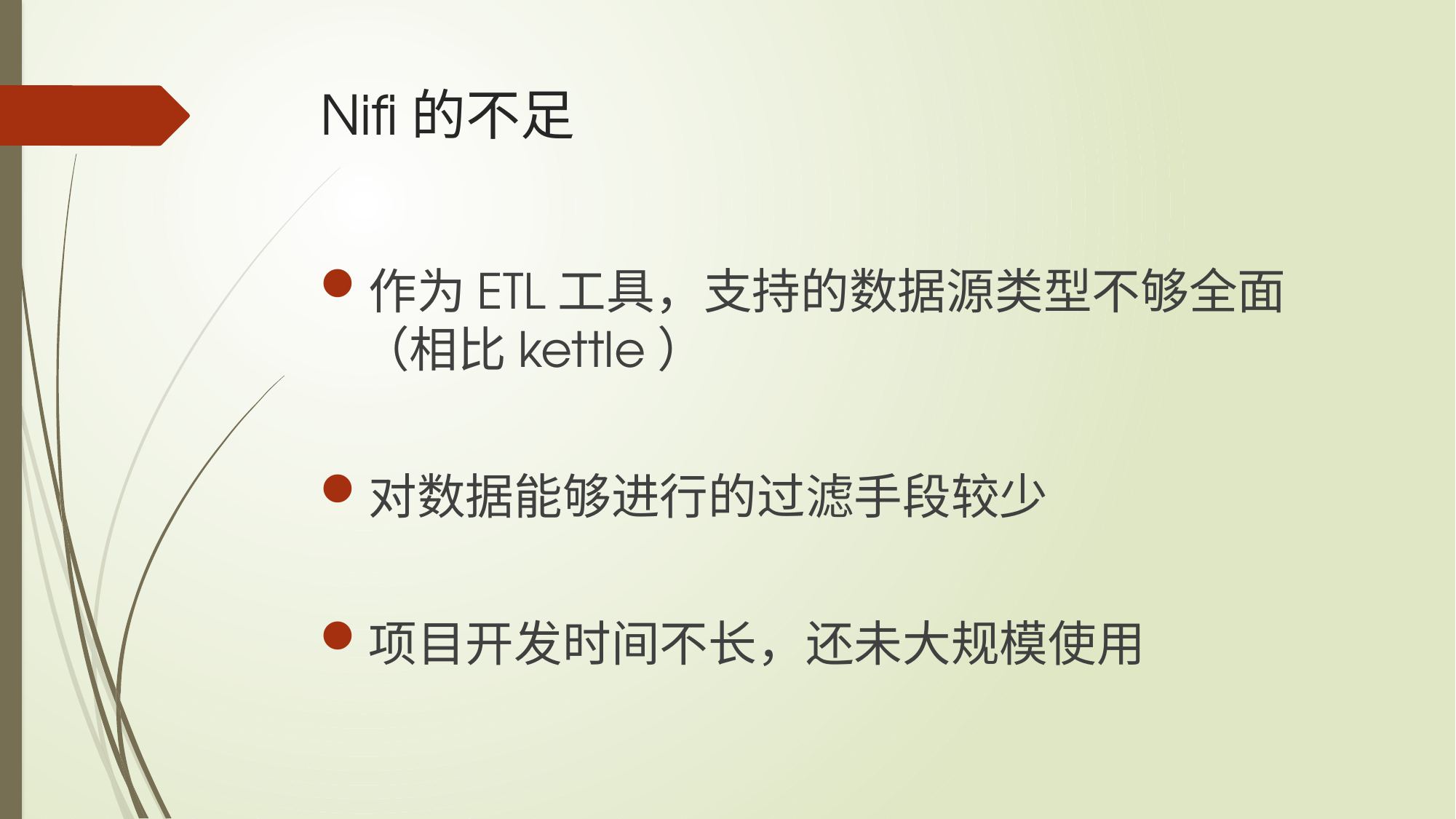

# Nifi的不足
作为ETL工具，支持的数据源类型不够全面（相比kettle）

对数据能够进行的过滤手段较少

项目开发时间不长，还未大规模使用